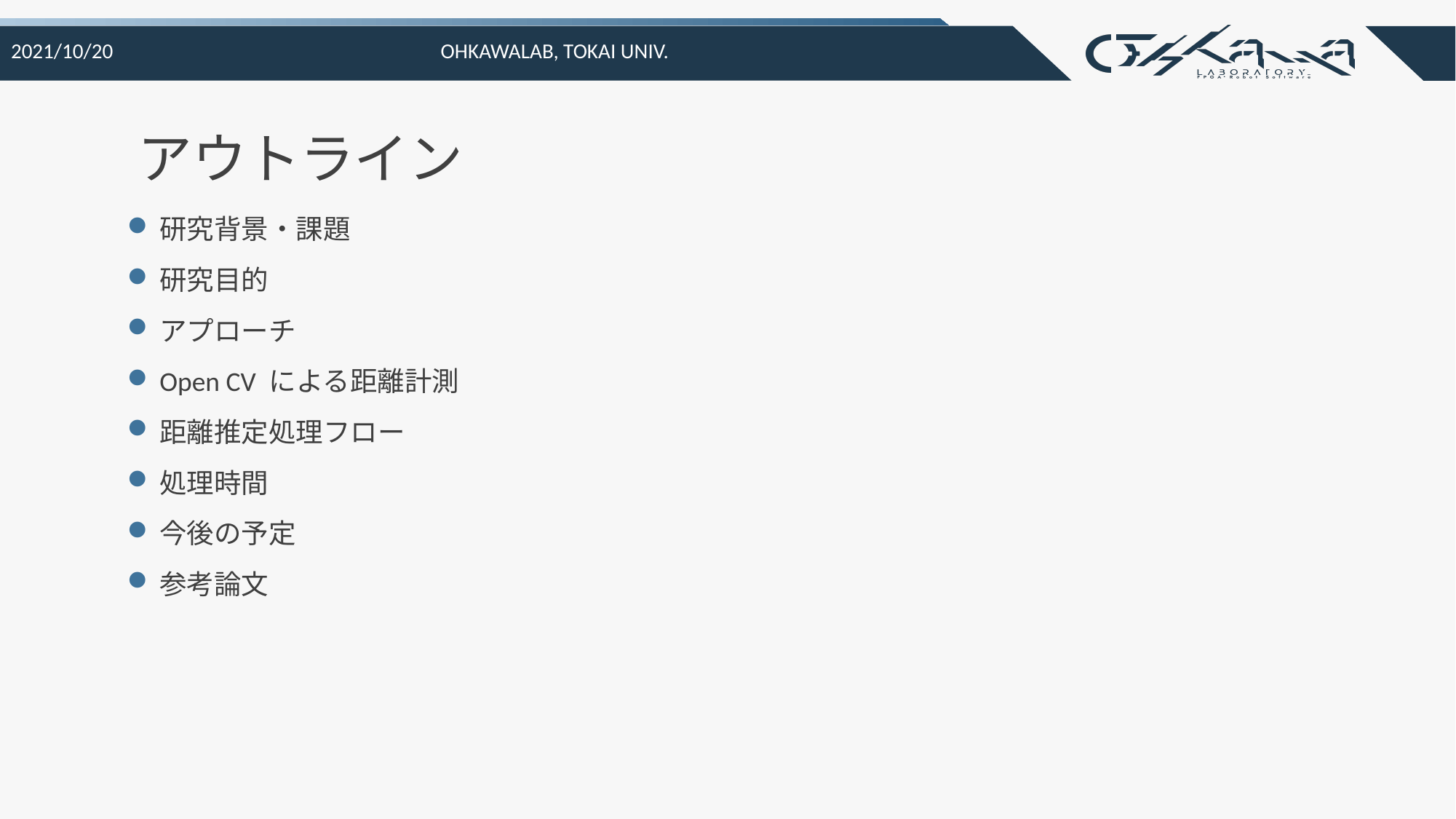

2021/10/20
Ohkawalab, Tokai Univ.
# アウトライン
研究背景・課題
研究目的
アプローチ
Open CV による距離計測
距離推定処理フロー
処理時間
今後の予定
参考論文